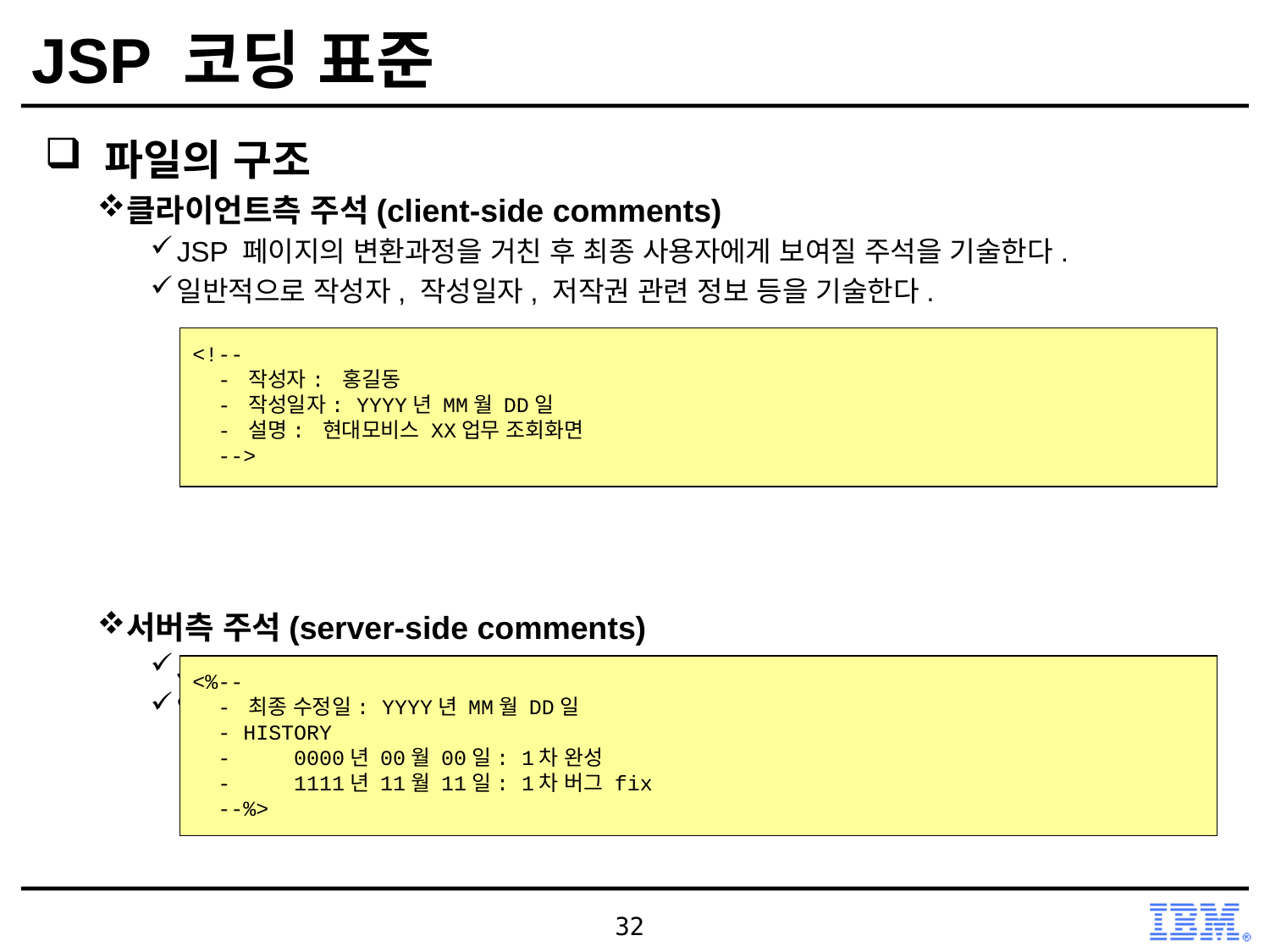

# JSP 코딩 표준
 파일의 구조
클라이언트측 주석(client-side comments)
JSP 페이지의 변환과정을 거친 후 최종 사용자에게 보여질 주석을 기술한다.
일반적으로 작성자, 작성일자, 저작권 관련 정보 등을 기술한다.

서버측 주석(server-side comments)
JSP 페이지의 변환과정을 거치면 제거되는 주석이다.
일반적으로 최종 사용자를 위한 주석이 아닌 개발자를 위한 주석을 기술한다.
<!--
  - 작성자: 홍길동
  - 작성일자: YYYY년 MM월 DD일
  - 설명: 현대모비스 XX업무 조회화면
  -->
<%--
  - 최종 수정일: YYYY년 MM월 DD일
  - HISTORY
  -     0000년 00월 00일: 1차 완성
  -     1111년 11월 11일: 1차 버그 fix
  --%>
32